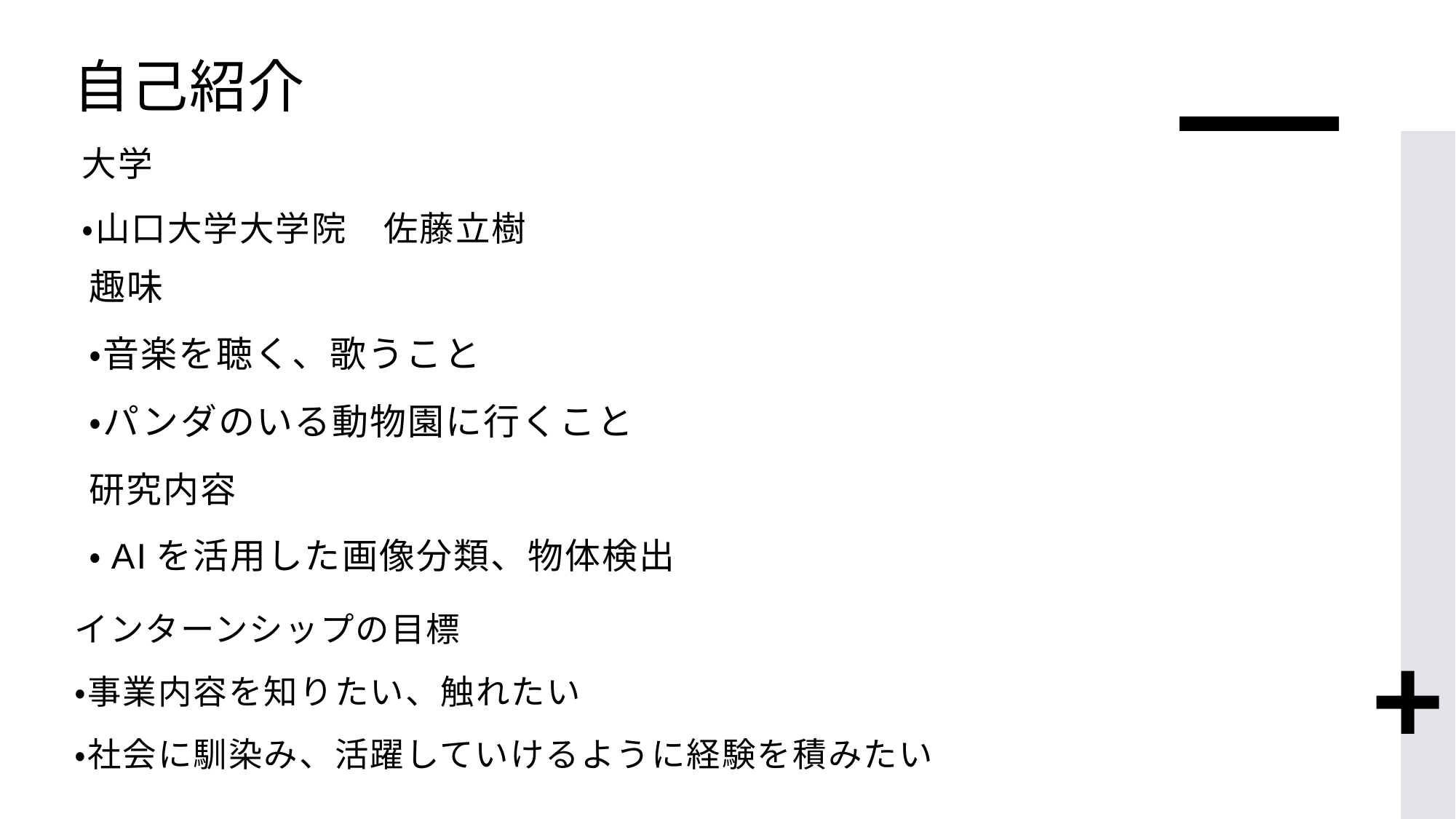

自己紹介

大学
・山口大学大学院　佐藤立樹

趣味
・音楽を聴く、歌うこと
・パンダのいる動物園に行くこと
研究内容
・AIを活用した画像分類、物体検出
インターンシップの目標
・事業内容を知りたい、触れたい
・社会に馴染み、活躍していけるように経験を積みたい